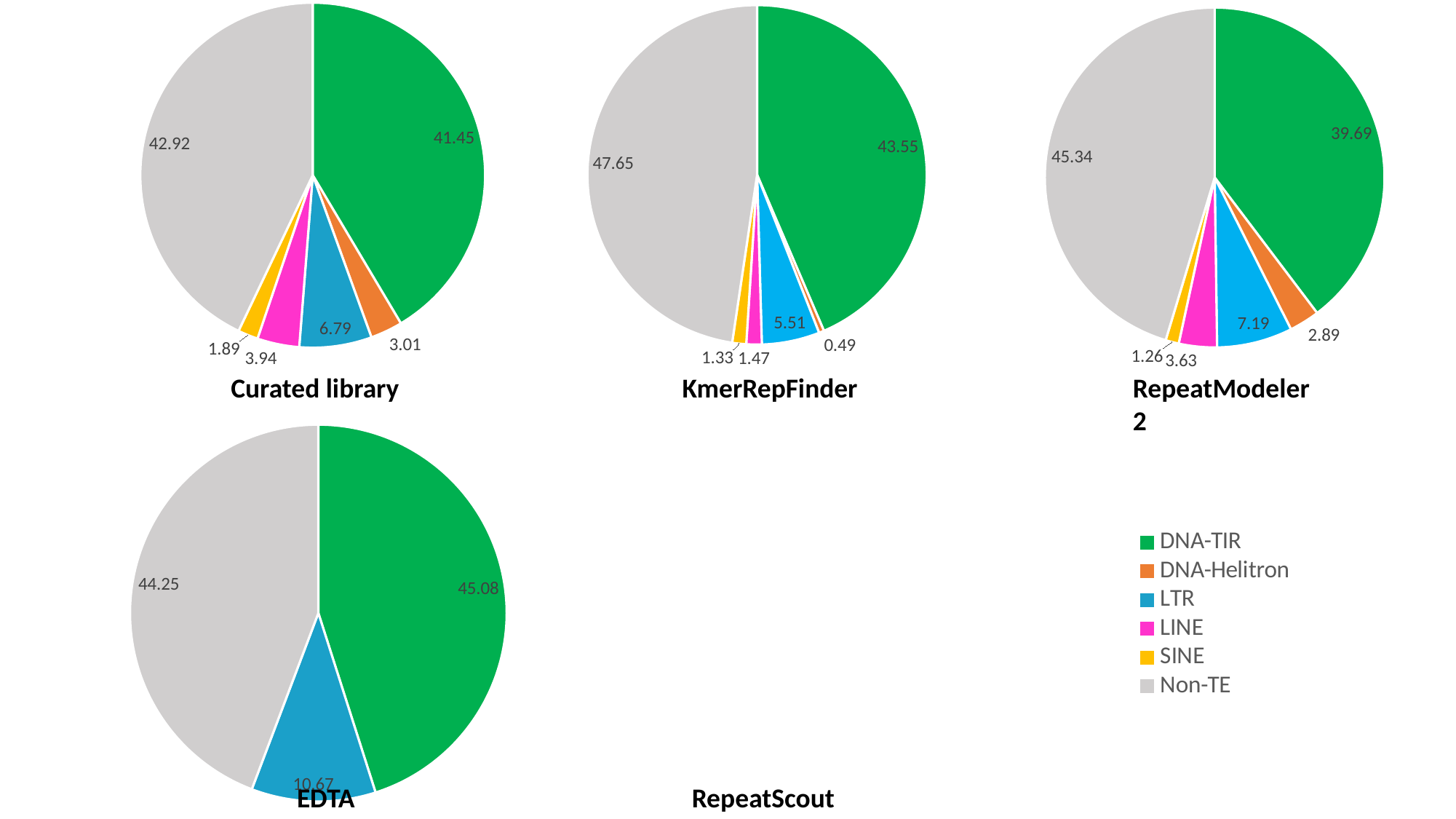

### Chart

| Category |  |
|---|---|
| DNA-TIR | 39.69 |
| DNA-Helitron | 2.89 |
| LTR | 7.19 |
| LINE | 3.63 |
| SINE | 1.26 |
| Non-TE | 45.34 |

### Chart

| Category | 列1 |
|---|---|
| DNA-TIR | 41.45 |
| DNA-Helitron | 3.01 |
| LTR | 6.79 |
| LINE | 3.94 |
| SINE | 1.89 |
| Non-TE | 42.92 |

### Chart

| Category |  |
|---|---|
| DNA-TIR | 43.55 |
| DNA-Helitron | 0.49 |
| LTR | 5.51 |
| LINE | 1.47 |
| SINE | 1.33 |
| Non-TE | 47.65 |
Curated library
KmerRepFinder
RepeatModeler2

### Chart

| Category | 列1 |
|---|---|
| DNA-TIR | 45.08 |
| DNA-Helitron | 0.0 |
| LTR | 10.67 |
| LINE | 0.0 |
| SINE | 0.0 |
| Non-TE | 44.25 |

### Chart

| Category | 列1 |
|---|---|
| DNA-TIR | None |
| DNA-Helitron | None |
| LTR | None |
| LINE | None |
| SINE | None |
| Non-TE | None |
EDTA
RepeatScout